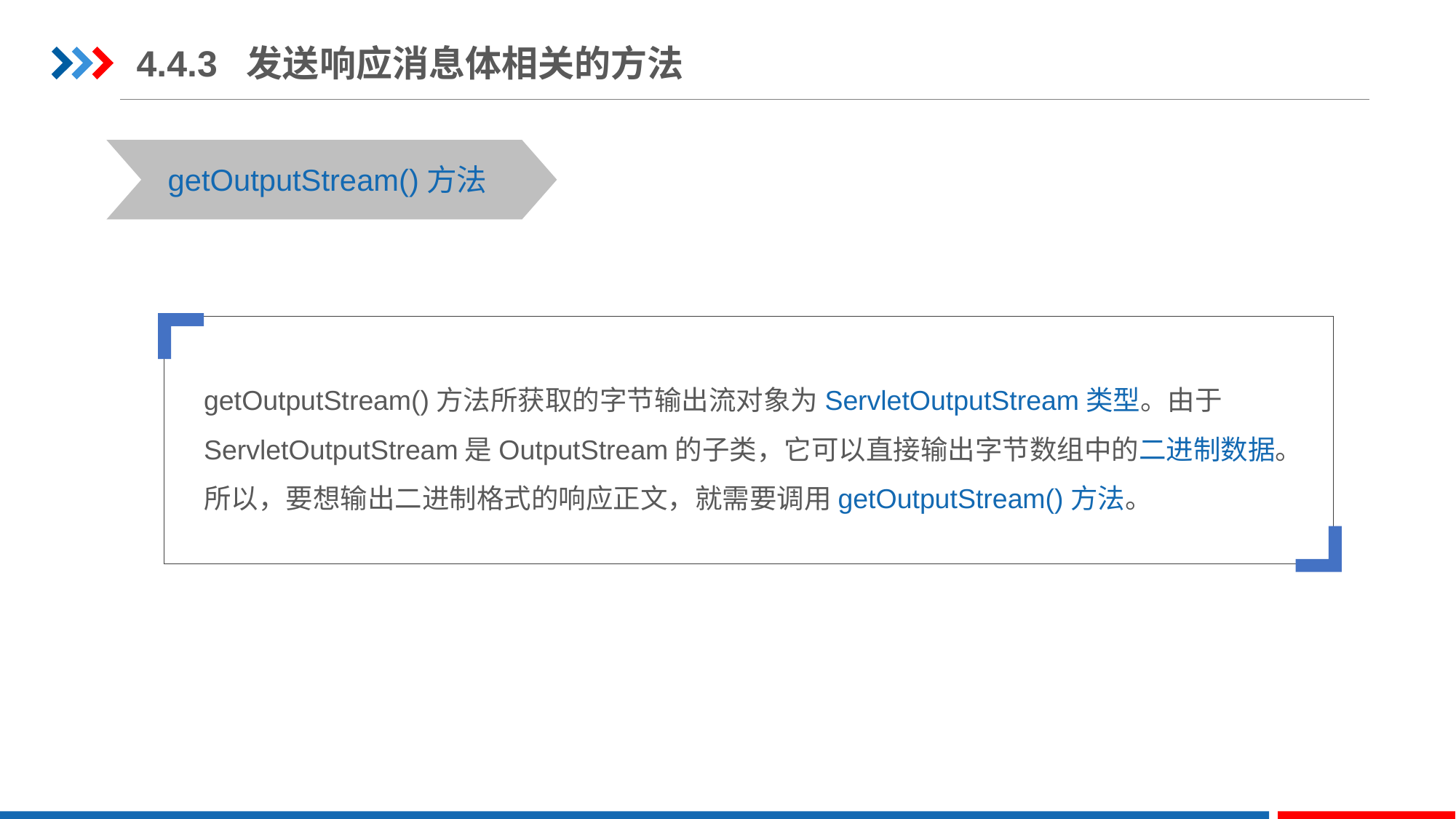

4.4.3  发送响应消息体相关的方法

getOutputStream()方法

getOutputStream()方法所获取的字节输出流对象为ServletOutputStream类型。由于ServletOutputStream是OutputStream的子类，它可以直接输出字节数组中的二进制数据。所以，要想输出二进制格式的响应正文，就需要调用getOutputStream()方法。